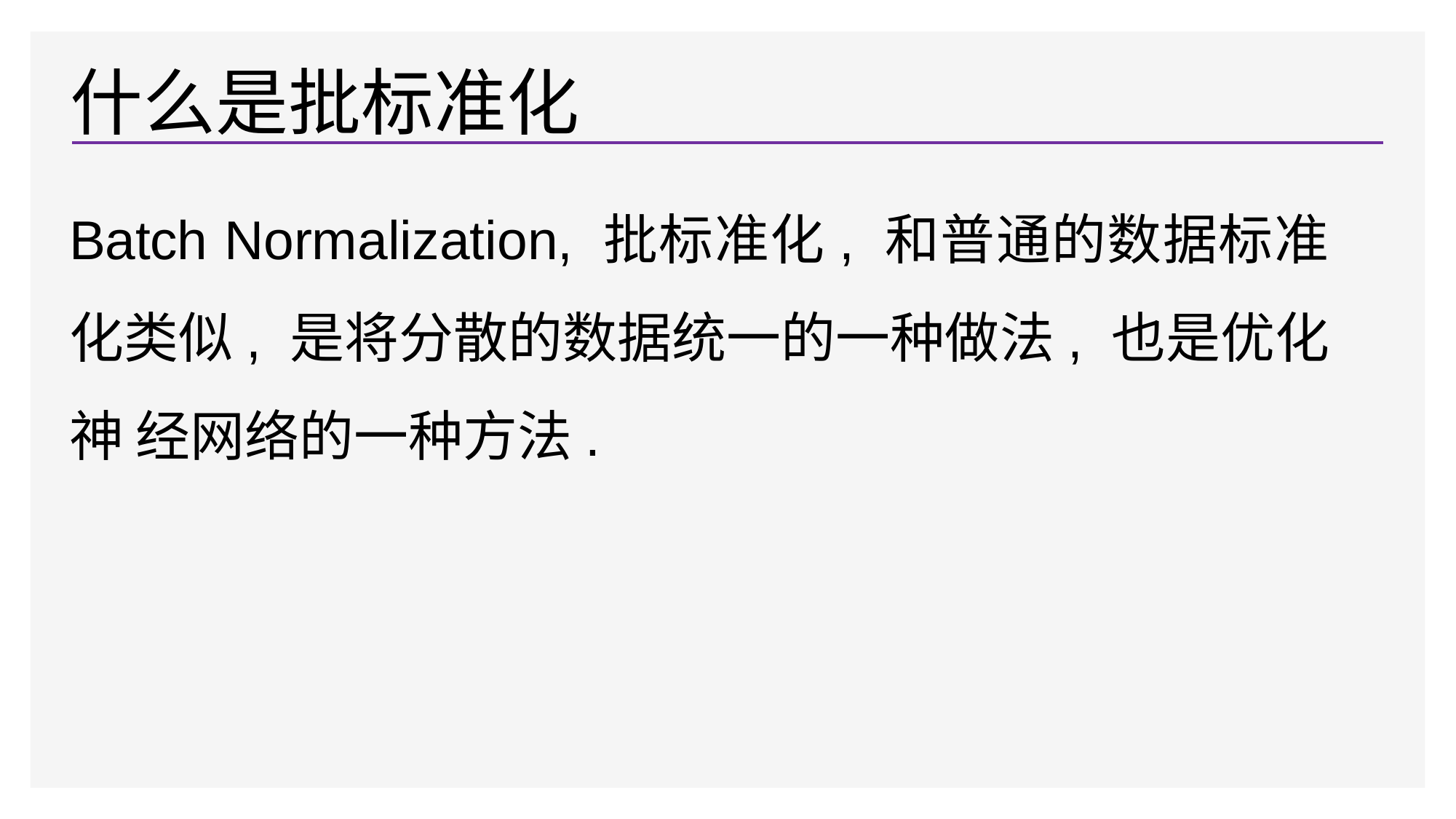

什么是批标准化
Batch Normalization, 批标准化, 和普通的数据标准 化类似, 是将分散的数据统一的一种做法, 也是优化神 经网络的一种方法.